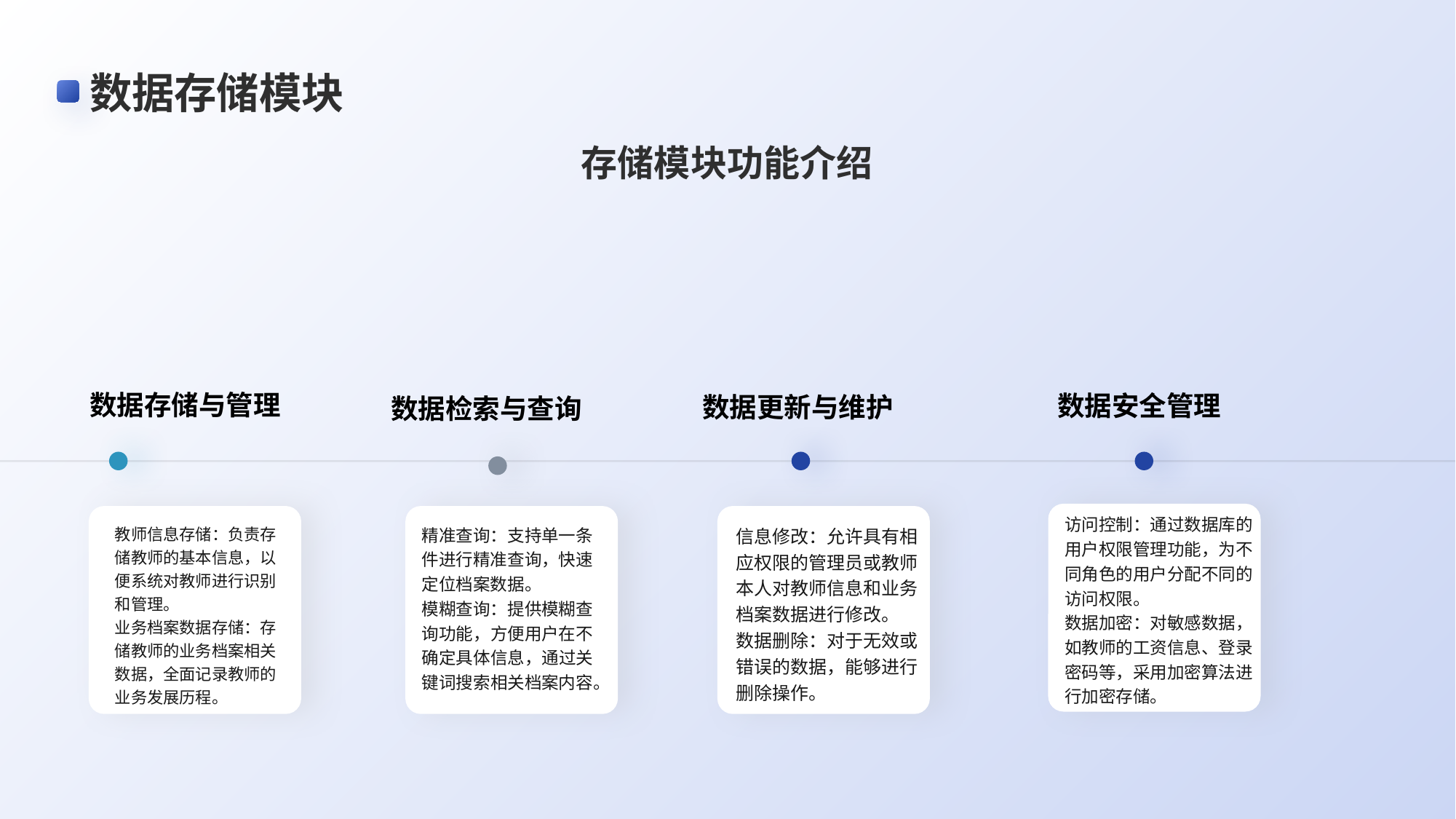

# 数据存储模块
存储模块功能介绍
数据存储与管理

教师信息存储：负责存储教师的基本信息，以便系统对教师进行识别和管理。
业务档案数据存储：存储教师的业务档案相关数据，全面记录教师的业务发展历程。

数据安全管理

访问控制：通过数据库的用户权限管理功能，为不同角色的用户分配不同的访问权限。
数据加密：对敏感数据，如教师的工资信息、登录密码等，采用加密算法进行加密存储。
数据更新与维护

信息修改：允许具有相应权限的管理员或教师本人对教师信息和业务档案数据进行修改。
数据删除：对于无效或错误的数据，能够进行删除操作。
数据检索与查询

精准查询：支持单一条件进行精准查询，快速定位档案数据。
模糊查询：提供模糊查询功能，方便用户在不确定具体信息，通过关键词搜索相关档案内容。